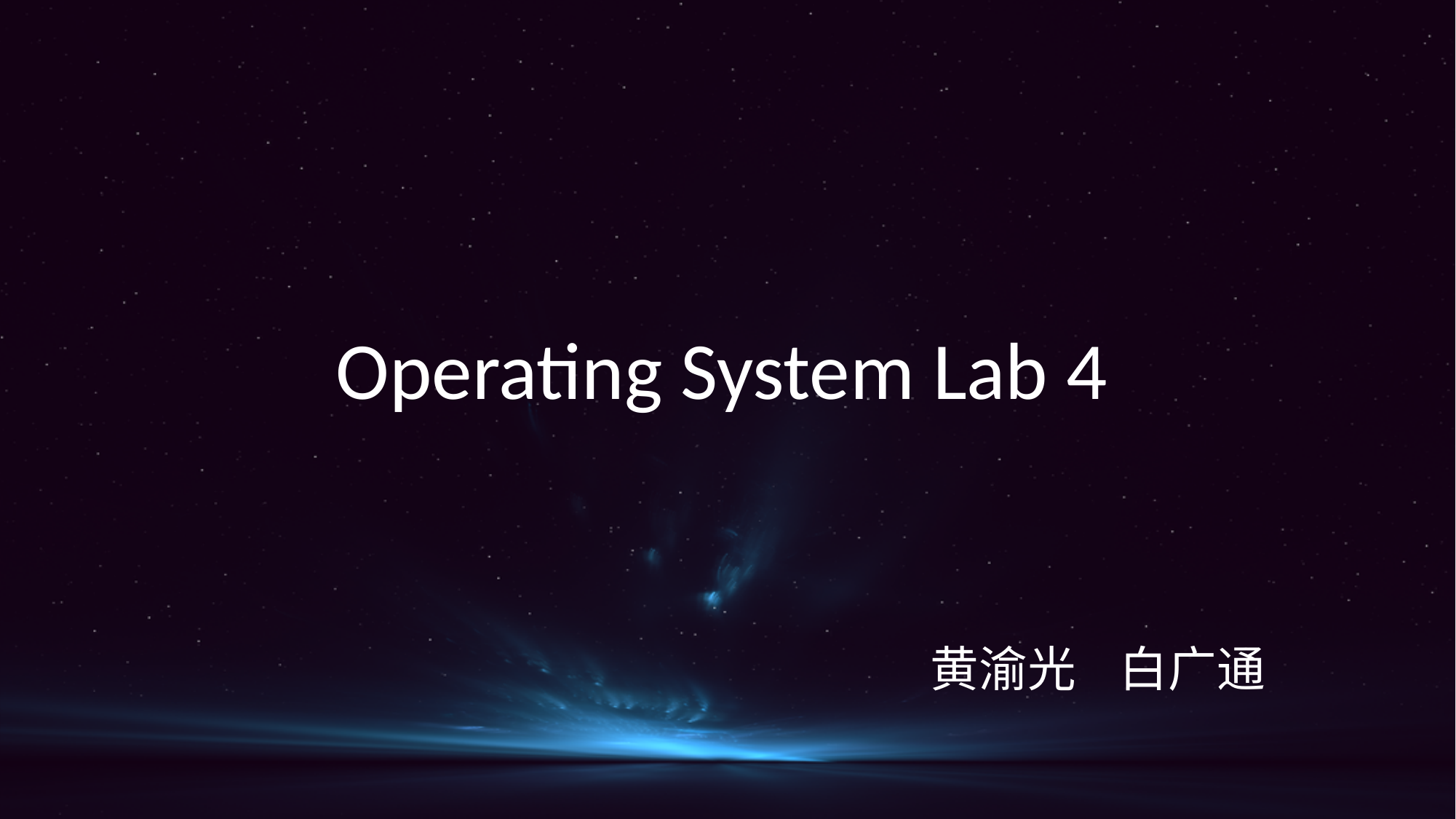

# Operating System Lab 4
黄渝光    白广通